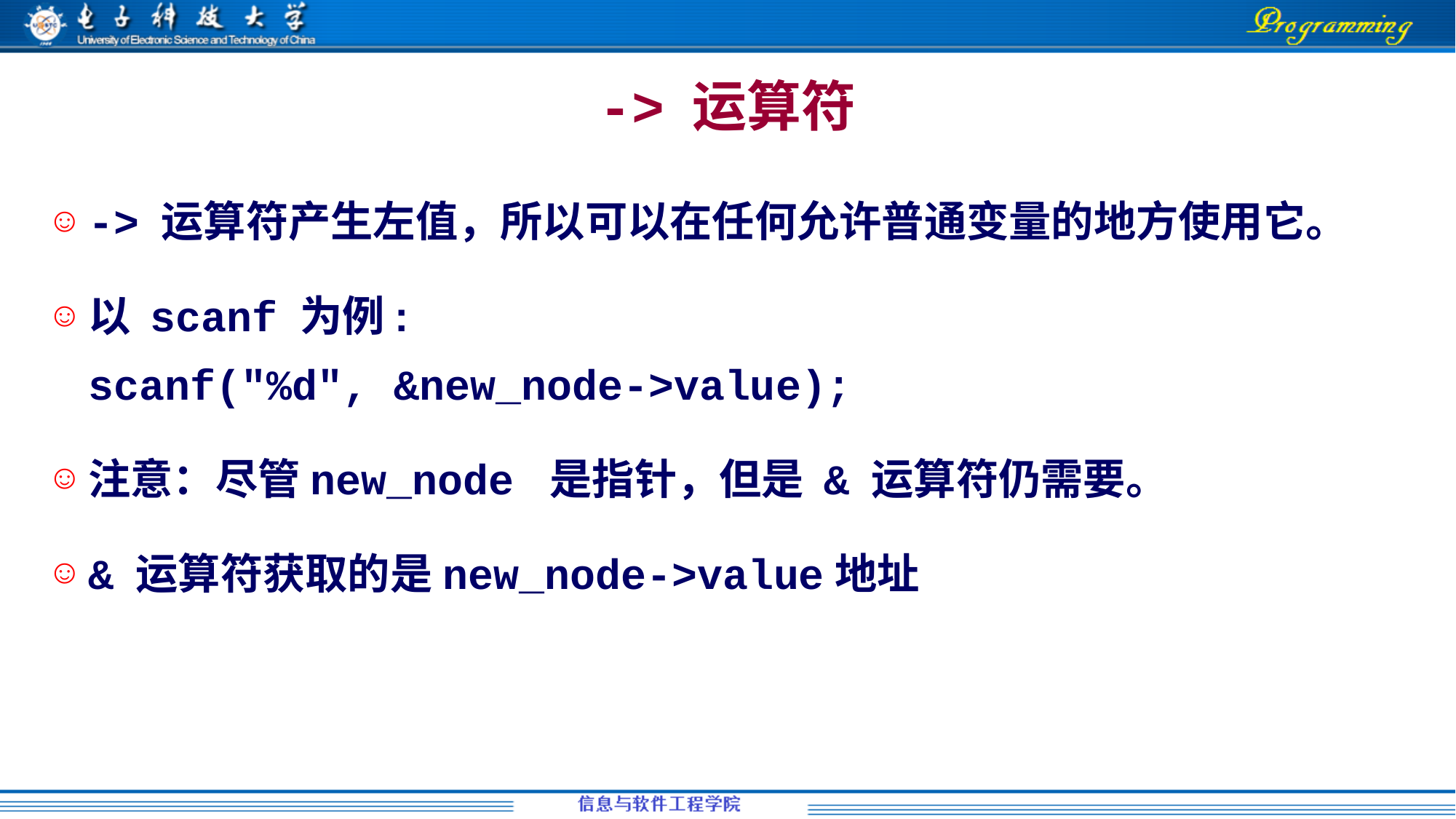

# -> 运算符
-> 运算符产生左值，所以可以在任何允许普通变量的地方使用它。
以 scanf 为例:
	scanf("%d", &new_node->value);
注意：尽管new_node 是指针，但是 & 运算符仍需要。
& 运算符获取的是new_node->value地址